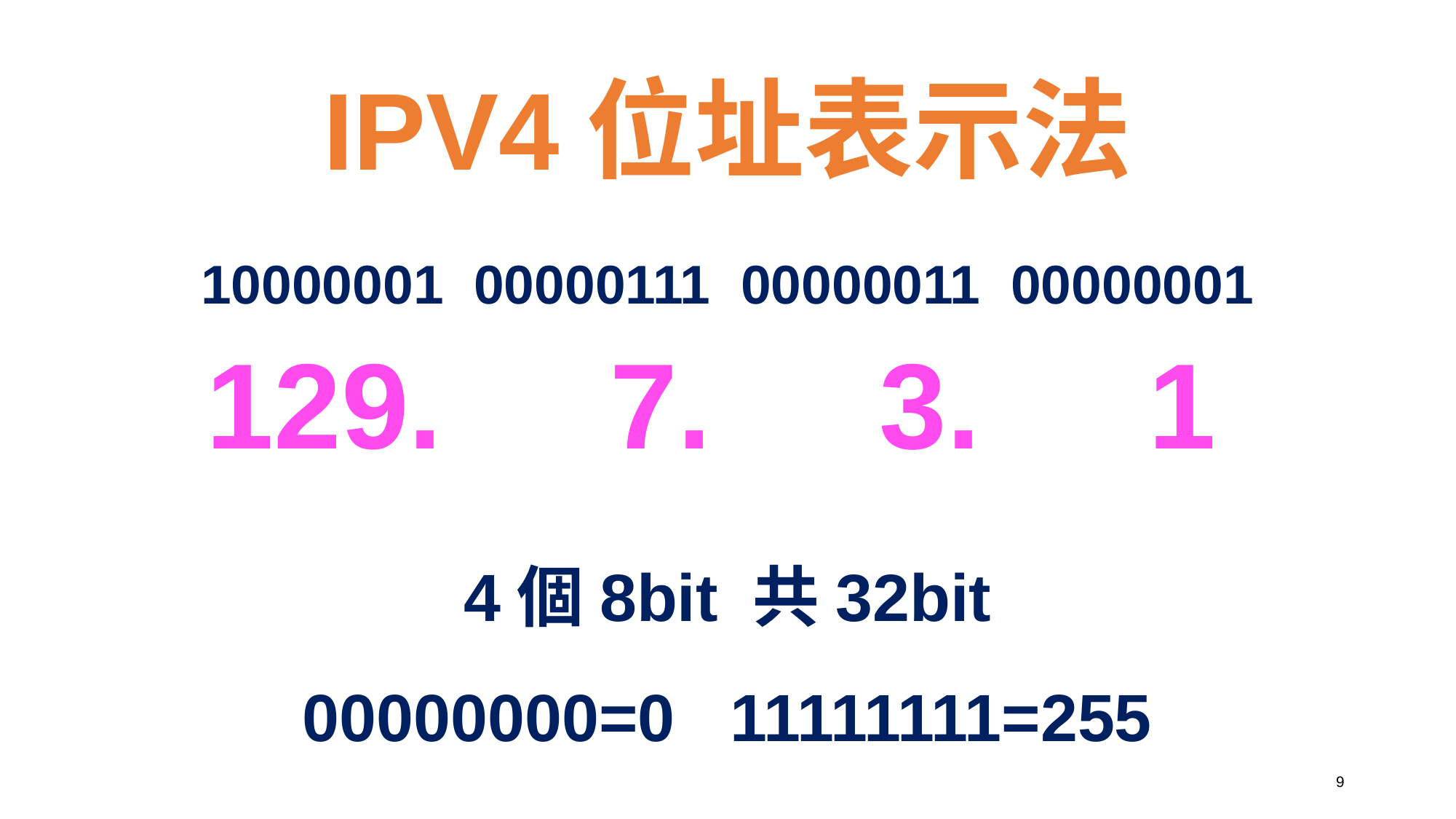

IPV4位址表示法
10000001  00000111  00000011  00000001
129.     7.     3.     1
4個8bit 共32bit
00000000=0   11111111=255
9